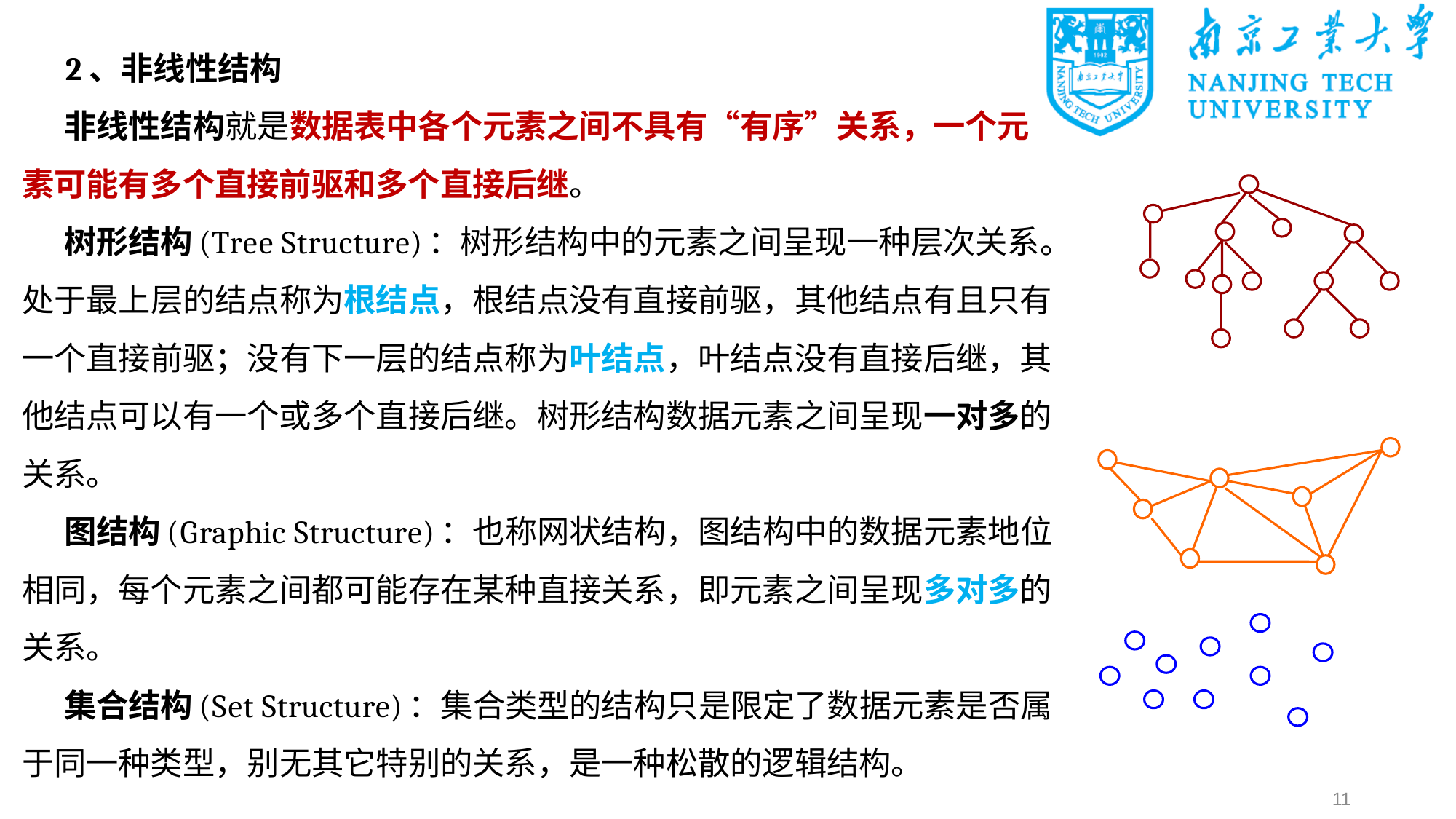

2、非线性结构
非线性结构就是数据表中各个元素之间不具有“有序”关系，一个元素可能有多个直接前驱和多个直接后继。
树形结构(Tree Structure)：树形结构中的元素之间呈现一种层次关系。处于最上层的结点称为根结点，根结点没有直接前驱，其他结点有且只有一个直接前驱；没有下一层的结点称为叶结点，叶结点没有直接后继，其他结点可以有一个或多个直接后继。树形结构数据元素之间呈现一对多的关系。
图结构(Graphic Structure)：也称网状结构，图结构中的数据元素地位相同，每个元素之间都可能存在某种直接关系，即元素之间呈现多对多的关系。
集合结构(Set Structure)：集合类型的结构只是限定了数据元素是否属于同一种类型，别无其它特别的关系，是一种松散的逻辑结构。

11